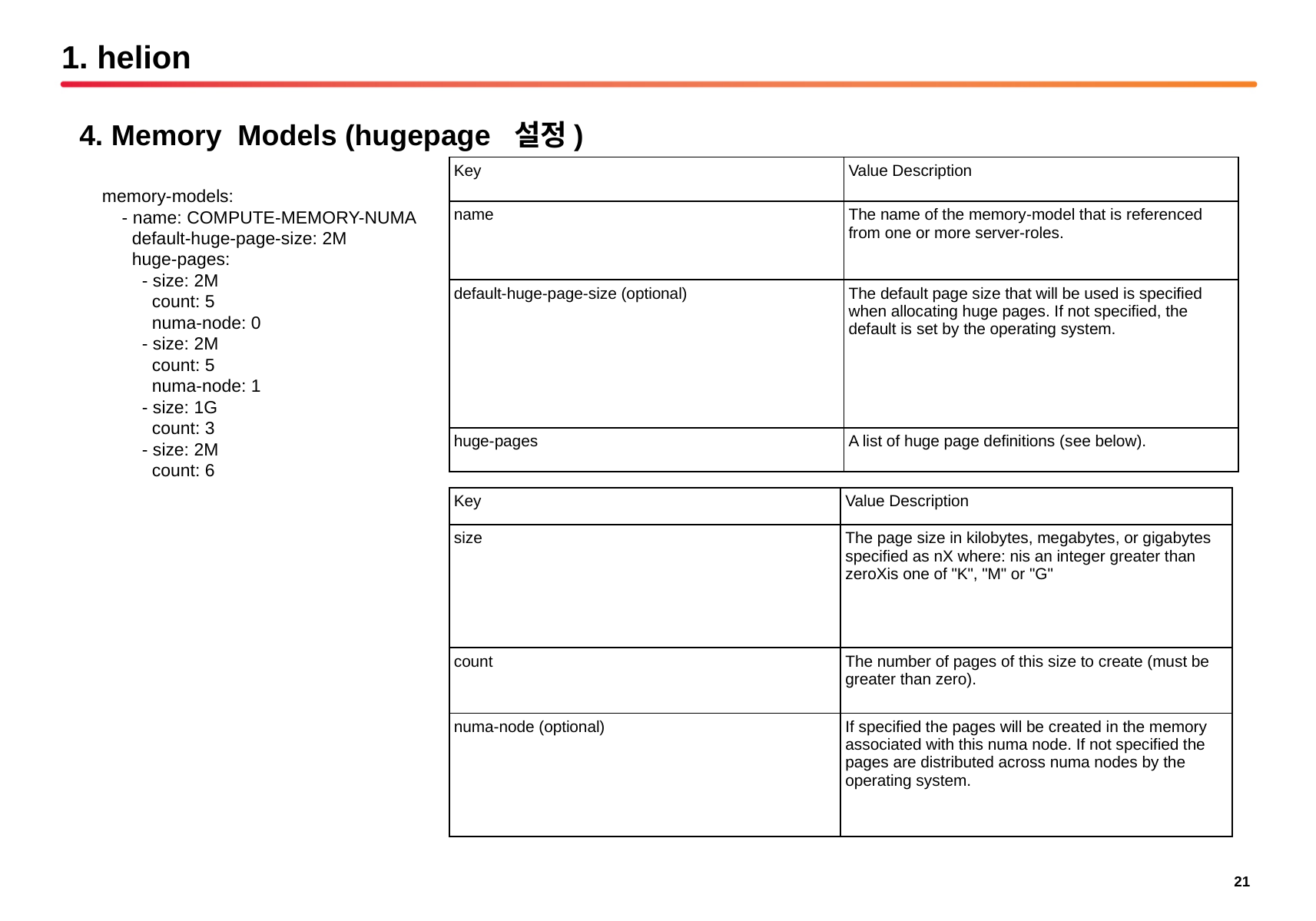

# 1. helion
4. Memory  Models (hugepage  설정)
| Key | Value Description |
| --- | --- |
| name | The name of the memory-model that is referenced from one or more server-roles. |
| default-huge-page-size (optional) | The default page size that will be used is specified when allocating huge pages. If not specified, the default is set by the operating system. |
| huge-pages | A list of huge page definitions (see below). |
memory-models:
    - name: COMPUTE-MEMORY-NUMA
      default-huge-page-size: 2M
      huge-pages:
        - size: 2M
          count: 5
          numa-node: 0
        - size: 2M
          count: 5
          numa-node: 1
        - size: 1G
          count: 3
        - size: 2M
          count: 6
| Key | Value Description |
| --- | --- |
| size | The page size in kilobytes, megabytes, or gigabytes specified as nX where: nis an integer greater than zeroXis one of "K", "M" or "G" |
| count | The number of pages of this size to create (must be greater than zero). |
| numa-node (optional) | If specified the pages will be created in the memory associated with this numa node. If not specified the pages are distributed across numa nodes by the operating system. |